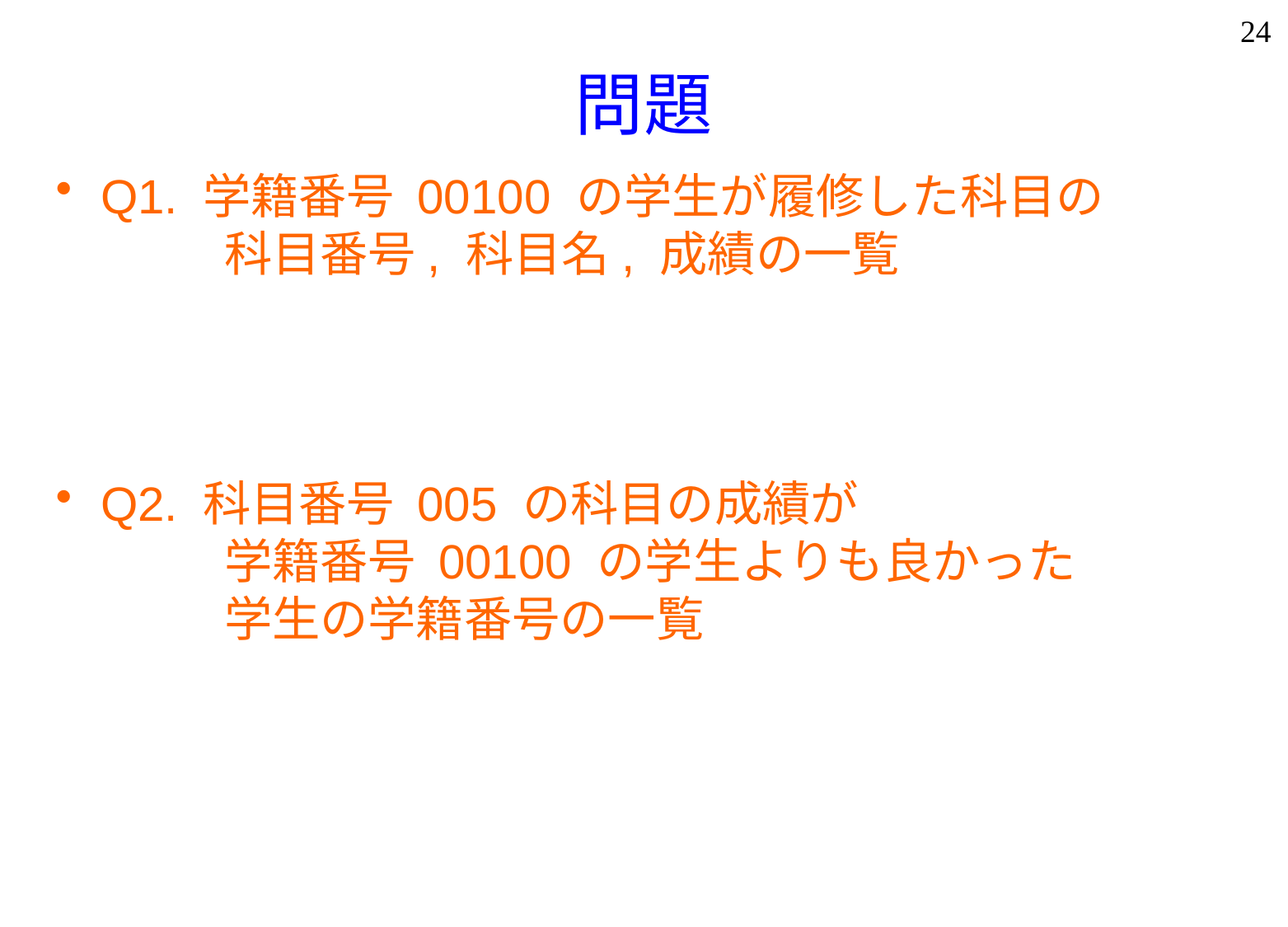

24
# 問題
Q1. 学籍番号 00100 の学生が履修した科目の
	科目番号, 科目名, 成績の一覧

Q2. 科目番号 005 の科目の成績が
	学籍番号 00100 の学生よりも良かった
	学生の学籍番号の一覧